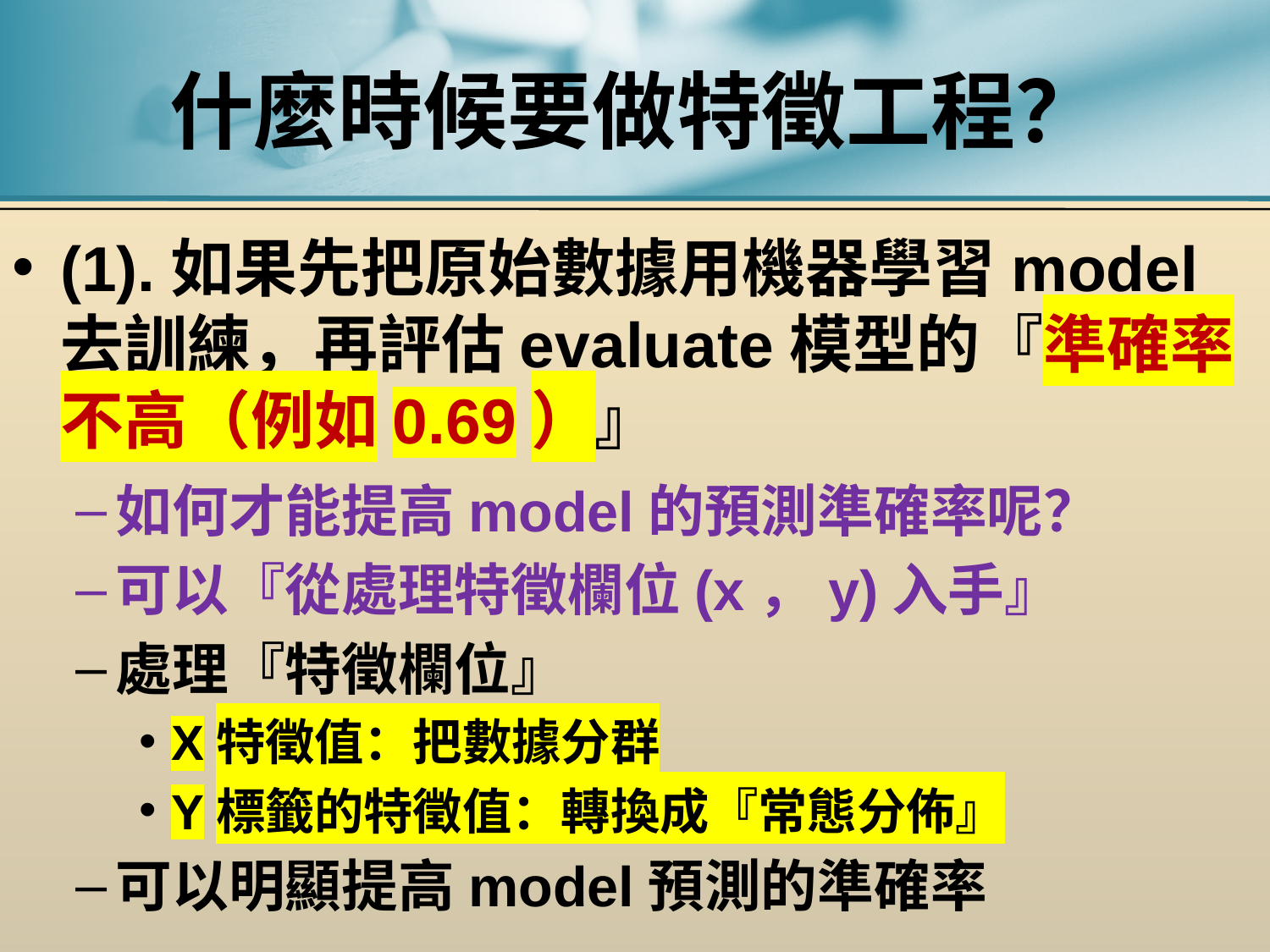

# 什麼時候要做特徵工程？
(1).如果先把原始數據用機器學習model去訓練，再評估evaluate模型的『準確率不高（例如0.69）』
如何才能提高model的預測準確率呢？
可以『從處理特徵欄位(x，y)入手』
處理『特徵欄位』
X特徵值：把數據分群
Y標籤的特徵值：轉換成『常態分佈』
可以明顯提高model預測的準確率